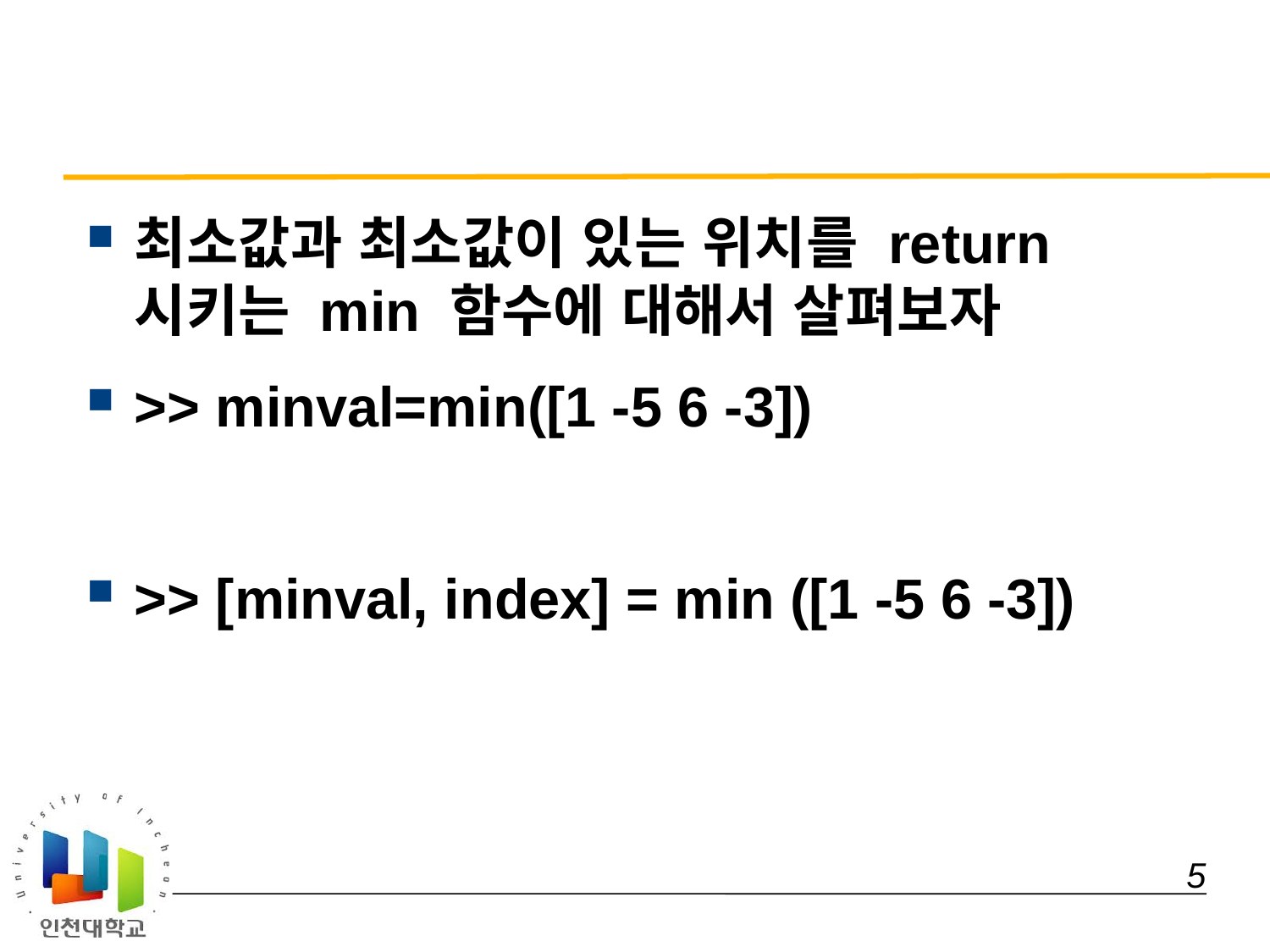

#
최소값과 최소값이 있는 위치를 return 시키는 min 함수에 대해서 살펴보자
>> minval=min([1 -5 6 -3])

>> [minval, index] = min ([1 -5 6 -3])

 5